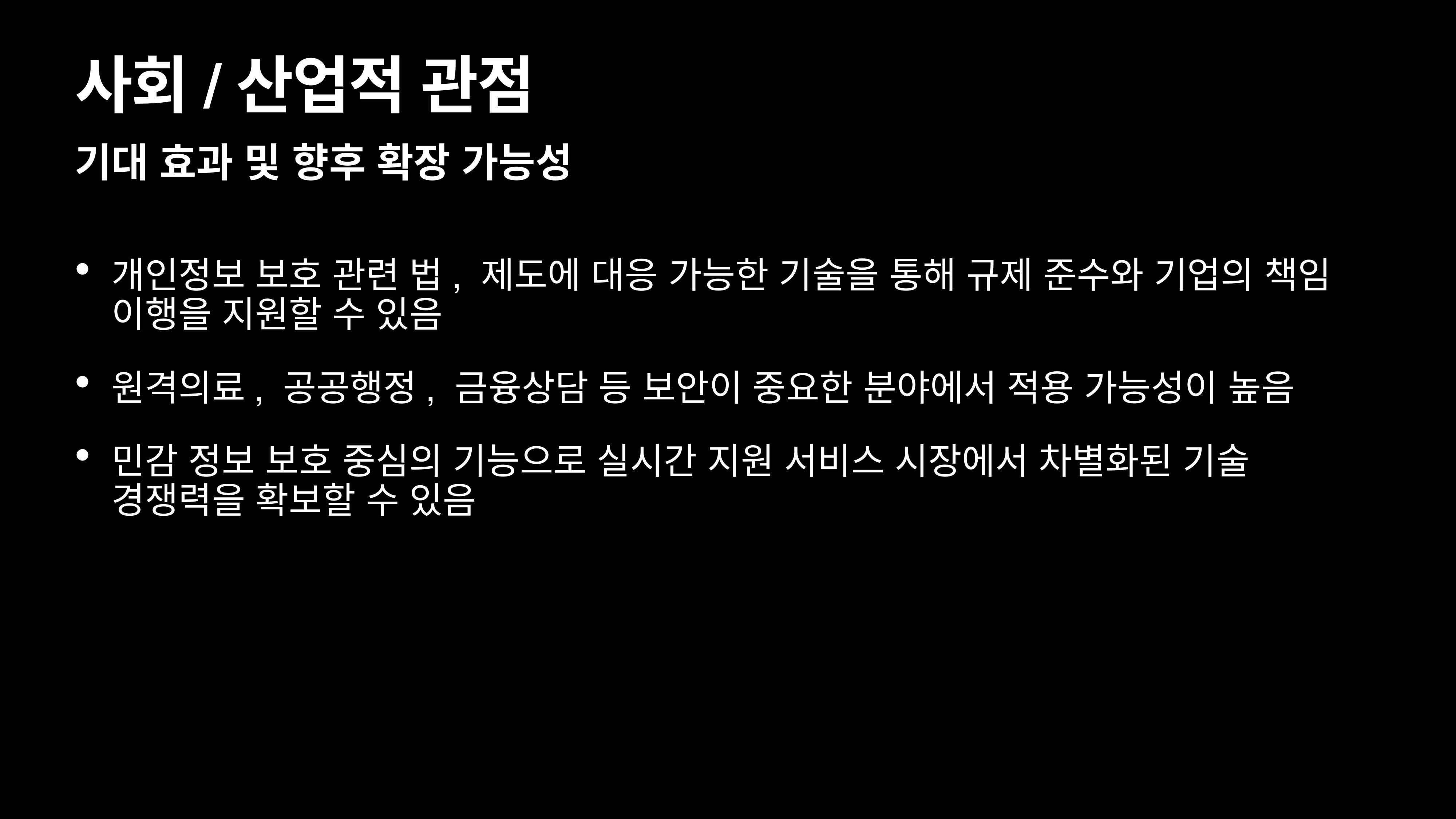

# 사회/산업적 관점
기대 효과 및 향후 확장 가능성
개인정보 보호 관련 법, 제도에 대응 가능한 기술을 통해 규제 준수와 기업의 책임 이행을 지원할 수 있음
원격의료, 공공행정, 금융상담 등 보안이 중요한 분야에서 적용 가능성이 높음
민감 정보 보호 중심의 기능으로 실시간 지원 서비스 시장에서 차별화된 기술 경쟁력을 확보할 수 있음